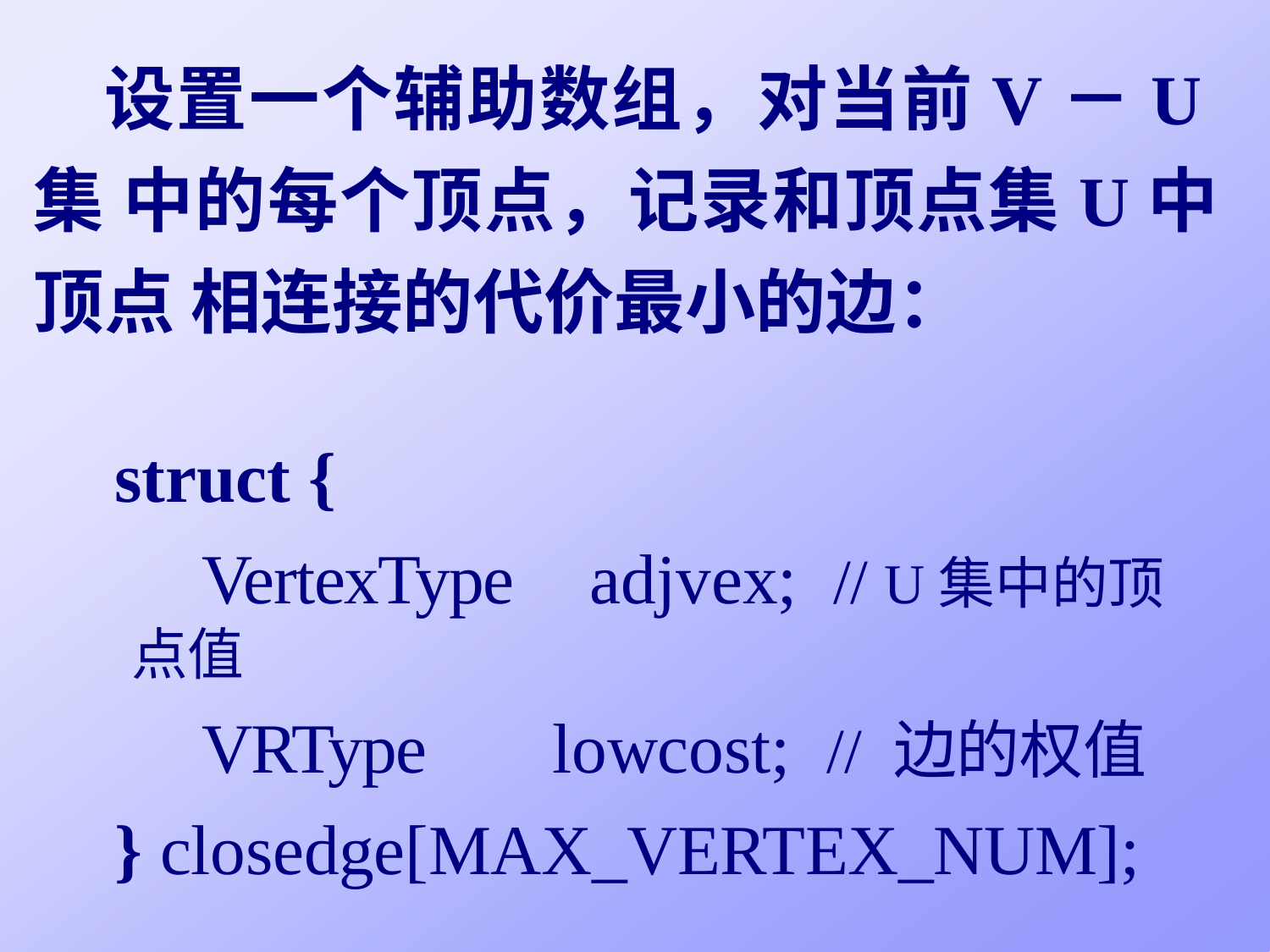

设置一个辅助数组，对当前V－U集 中的每个顶点，记录和顶点集U中顶点 相连接的代价最小的边：

struct {
VertexType	adjvex;	// U集中的顶点值
VRType	lowcost;	// 边的权值
} closedge[MAX_VERTEX_NUM];